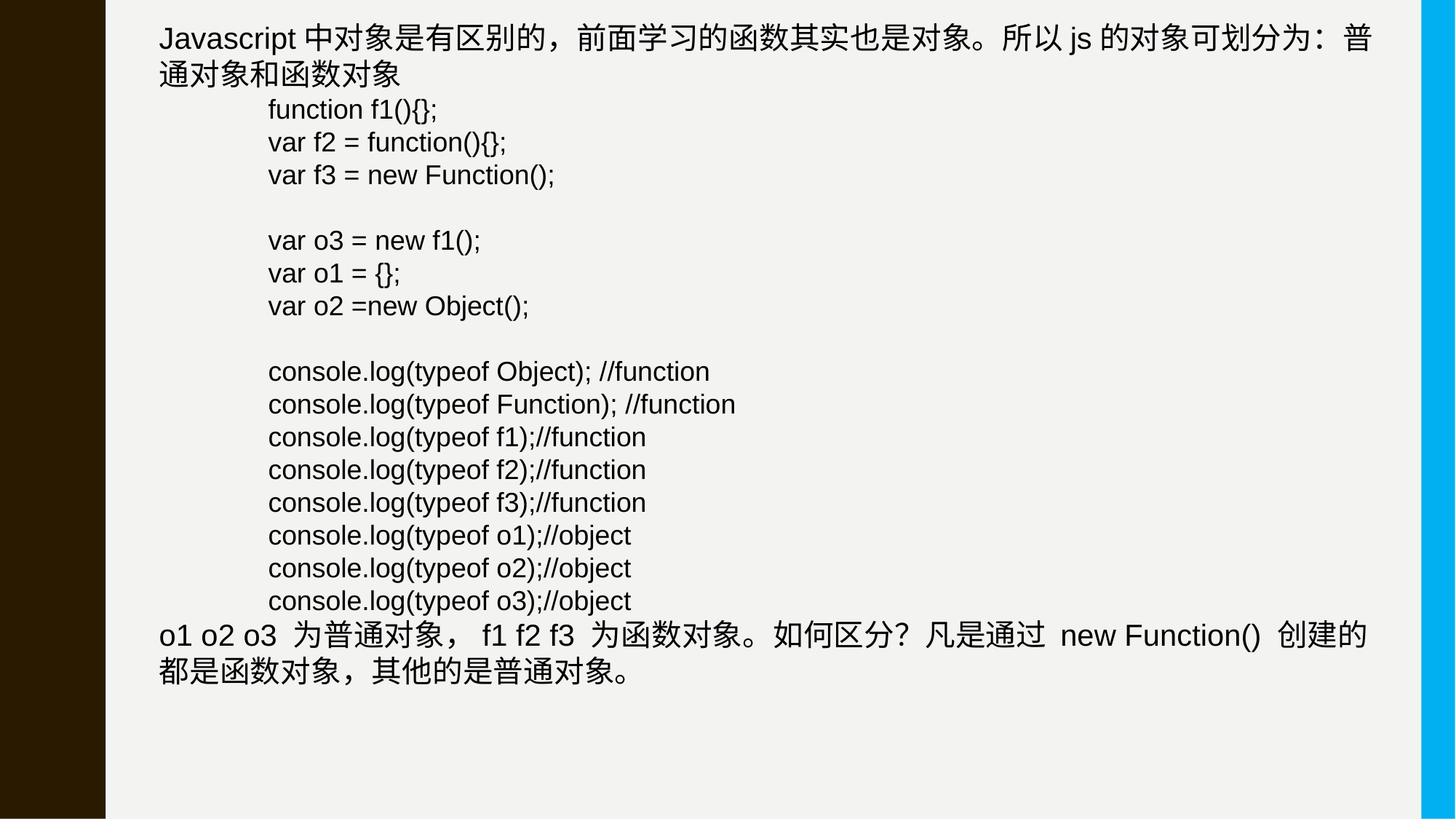

Javascript中对象是有区别的，前面学习的函数其实也是对象。所以js的对象可划分为：普通对象和函数对象
	function f1(){};
	var f2 = function(){};
	var f3 = new Function();

	var o3 = new f1();
	var o1 = {};
	var o2 =new Object();

	console.log(typeof Object); //function
	console.log(typeof Function); //function
	console.log(typeof f1);//function
	console.log(typeof f2);//function
	console.log(typeof f3);//function
	console.log(typeof o1);//object
	console.log(typeof o2);//object
	console.log(typeof o3);//object
o1 o2 o3 为普通对象，f1 f2 f3 为函数对象。如何区分？凡是通过 new Function() 创建的都是函数对象，其他的是普通对象。